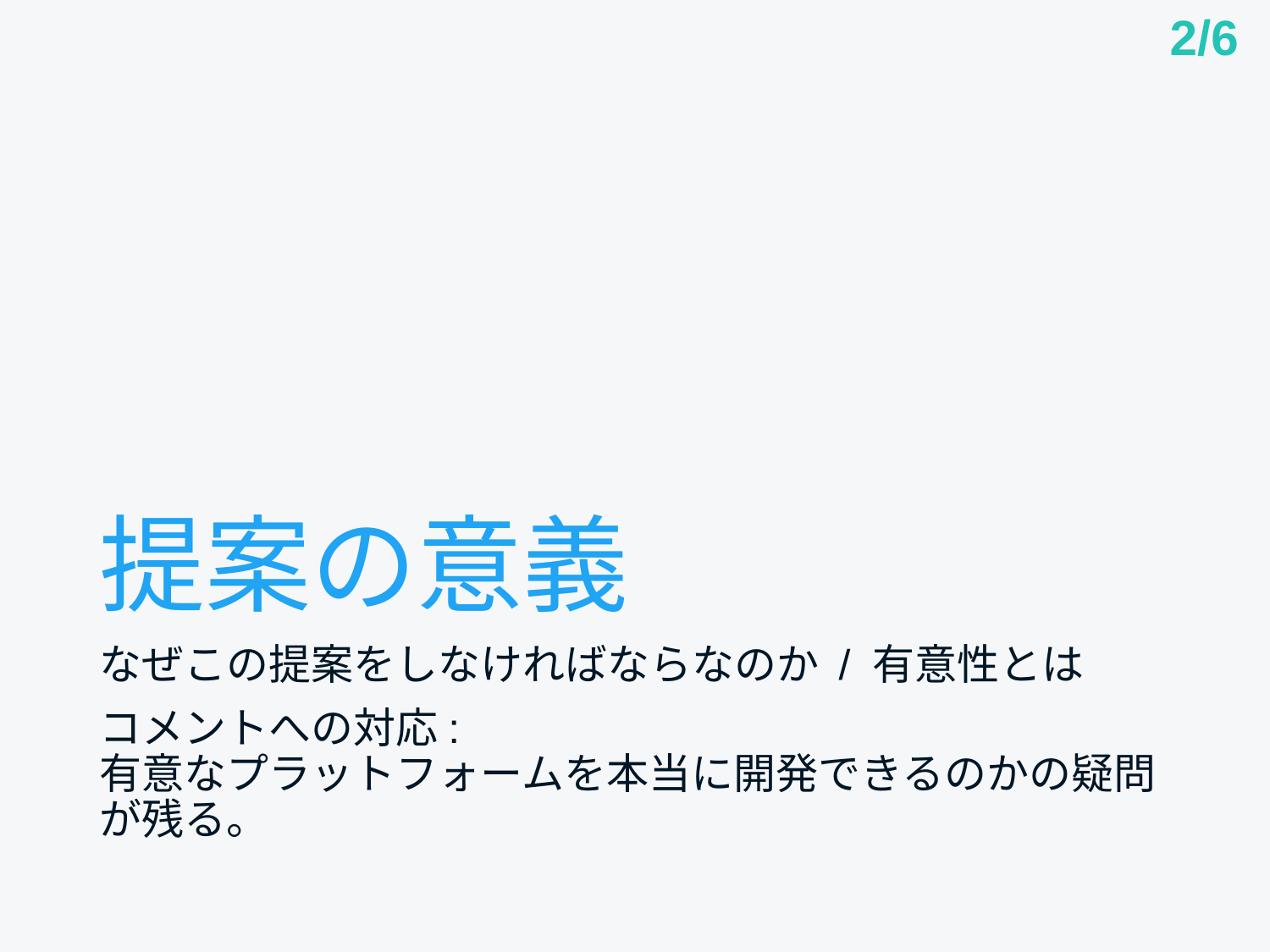

2/6
# 提案の意義
なぜこの提案をしなければならなのか / 有意性とは
コメントへの対応:
有意なプラットフォームを本当に開発できるのかの疑問が残る。